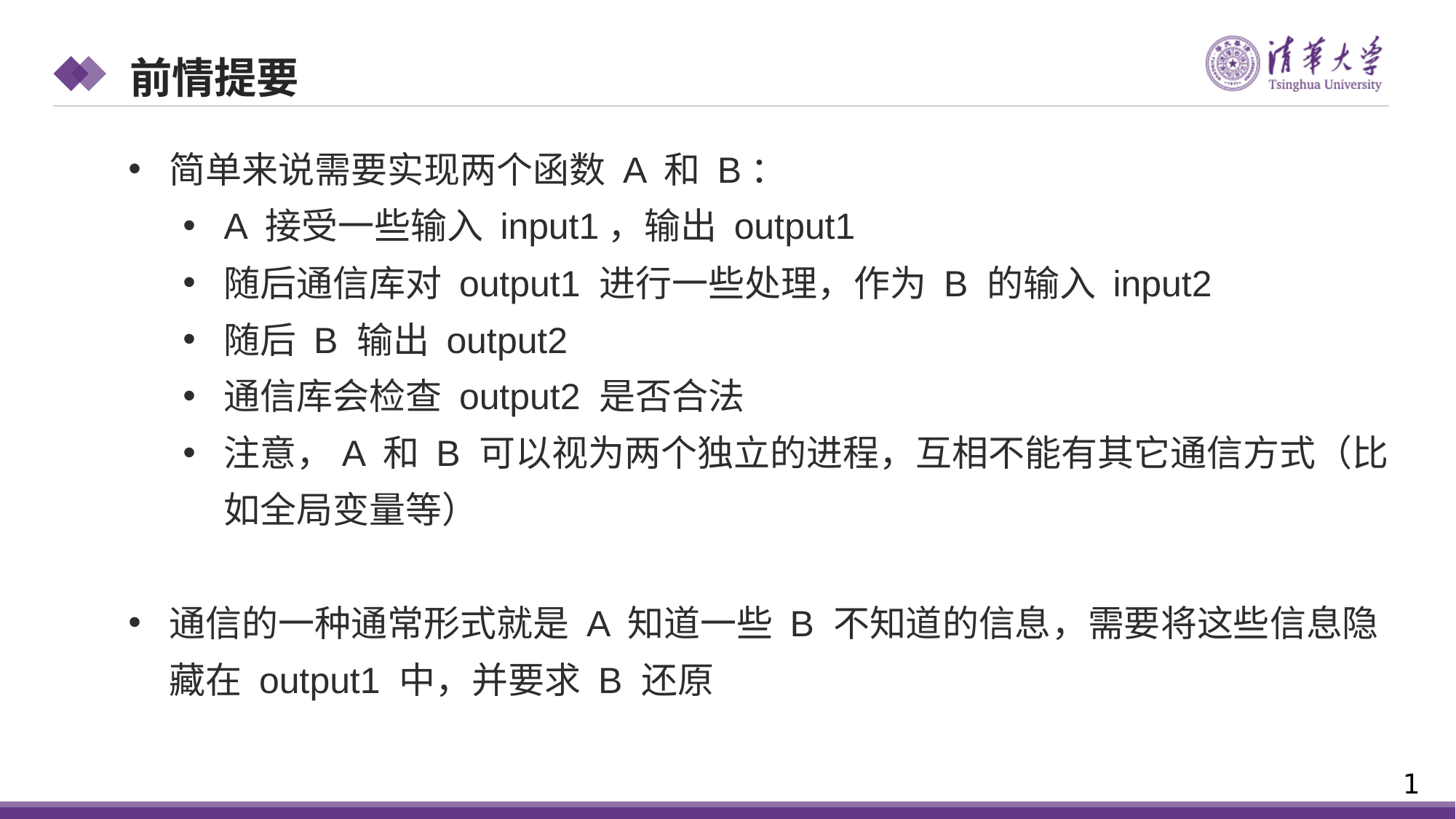

前情提要
简单来说需要实现两个函数 A 和 B：
A 接受一些输入 input1，输出 output1
随后通信库对 output1 进行一些处理，作为 B 的输入 input2
随后 B 输出 output2
通信库会检查 output2 是否合法
注意，A 和 B 可以视为两个独立的进程，互相不能有其它通信方式（比如全局变量等）

通信的一种通常形式就是 A 知道一些 B 不知道的信息，需要将这些信息隐藏在 output1 中，并要求 B 还原
1